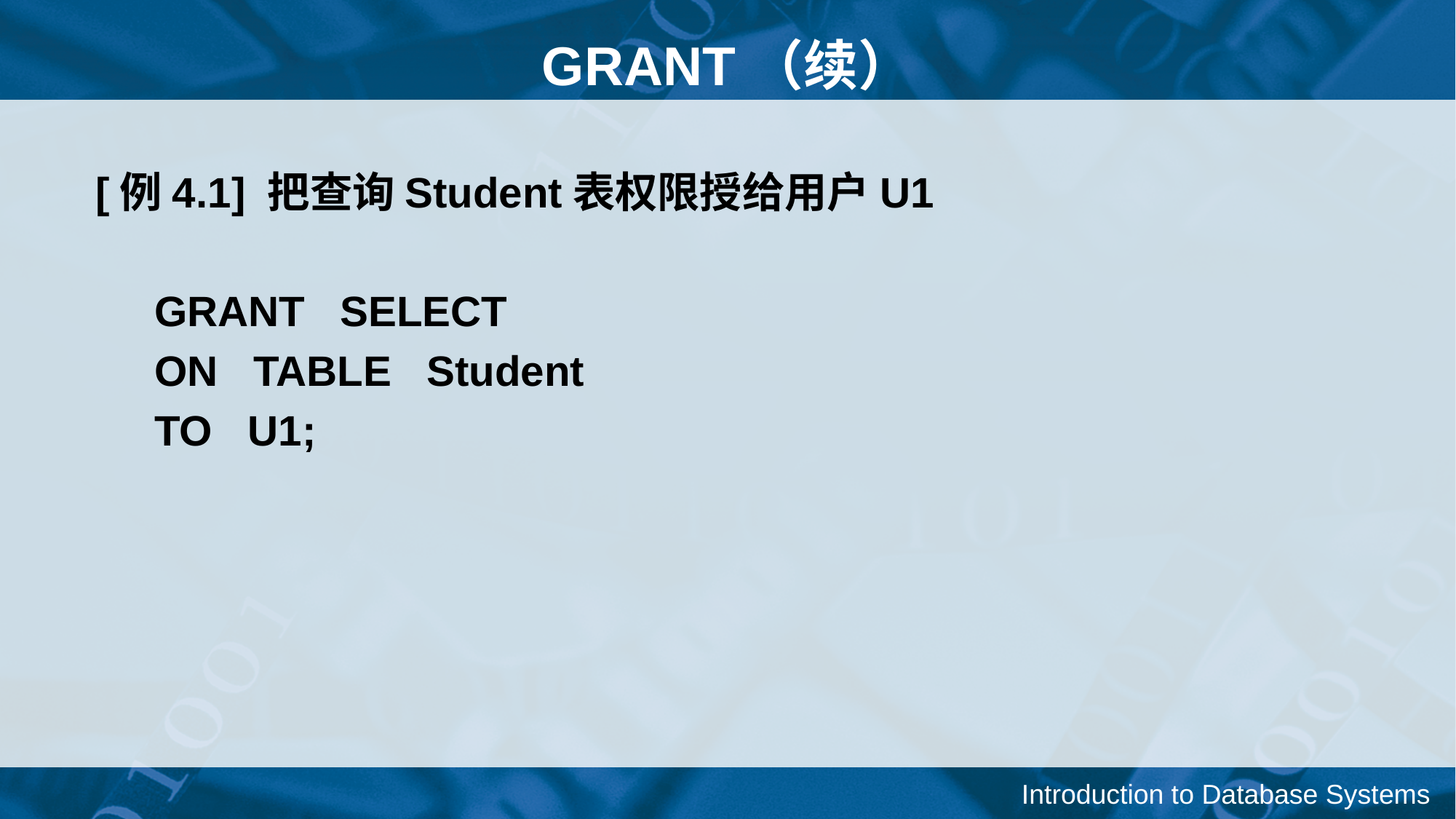

GRANT（续）
 [例4.1] 把查询Student表权限授给用户U1

      GRANT   SELECT
      ON   TABLE   Student
      TO   U1;